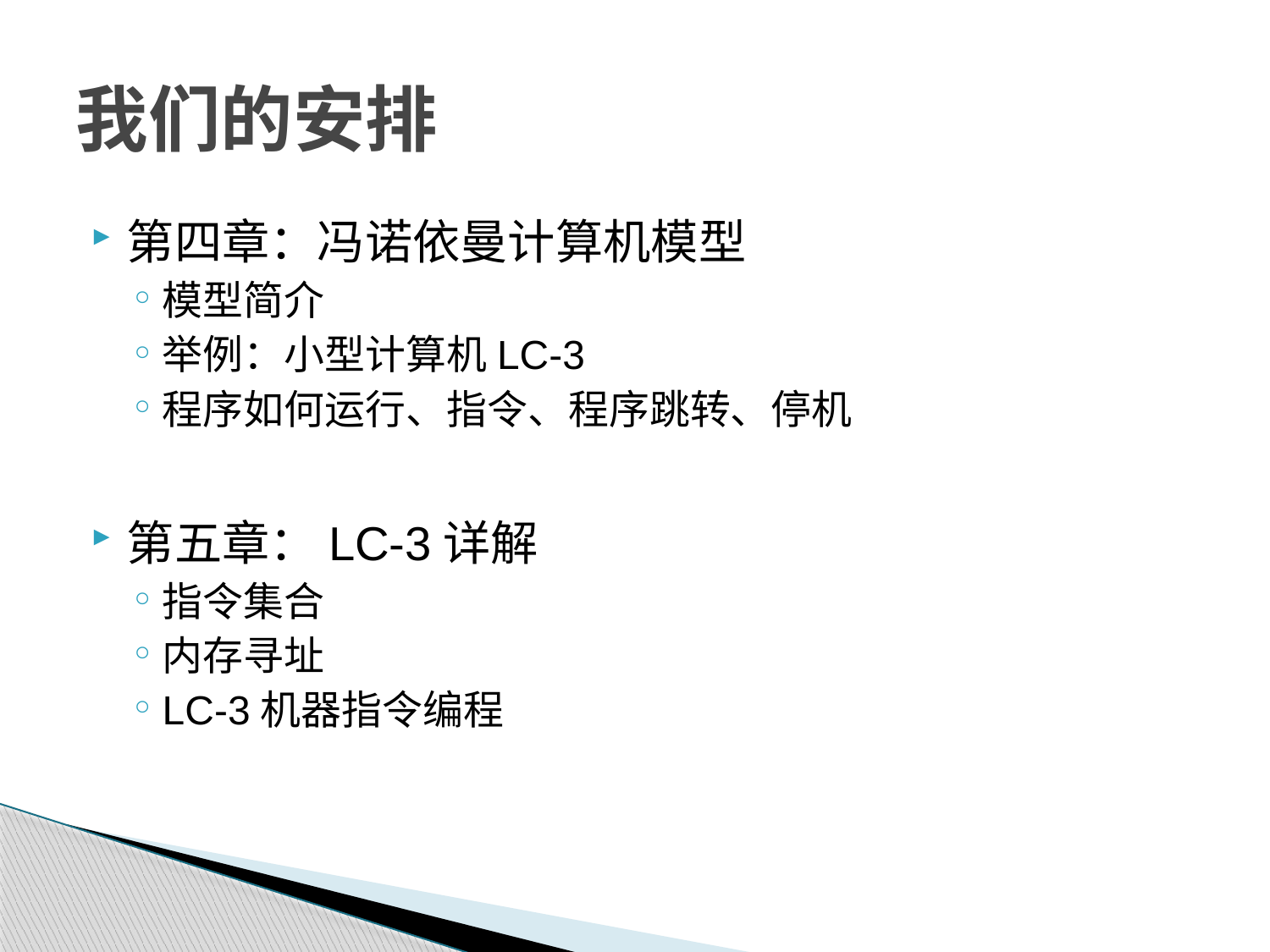

# 我们的安排
第四章：冯诺依曼计算机模型
模型简介
举例：小型计算机LC-3
程序如何运行、指令、程序跳转、停机

第五章：LC-3详解
指令集合
内存寻址
LC-3机器指令编程
15